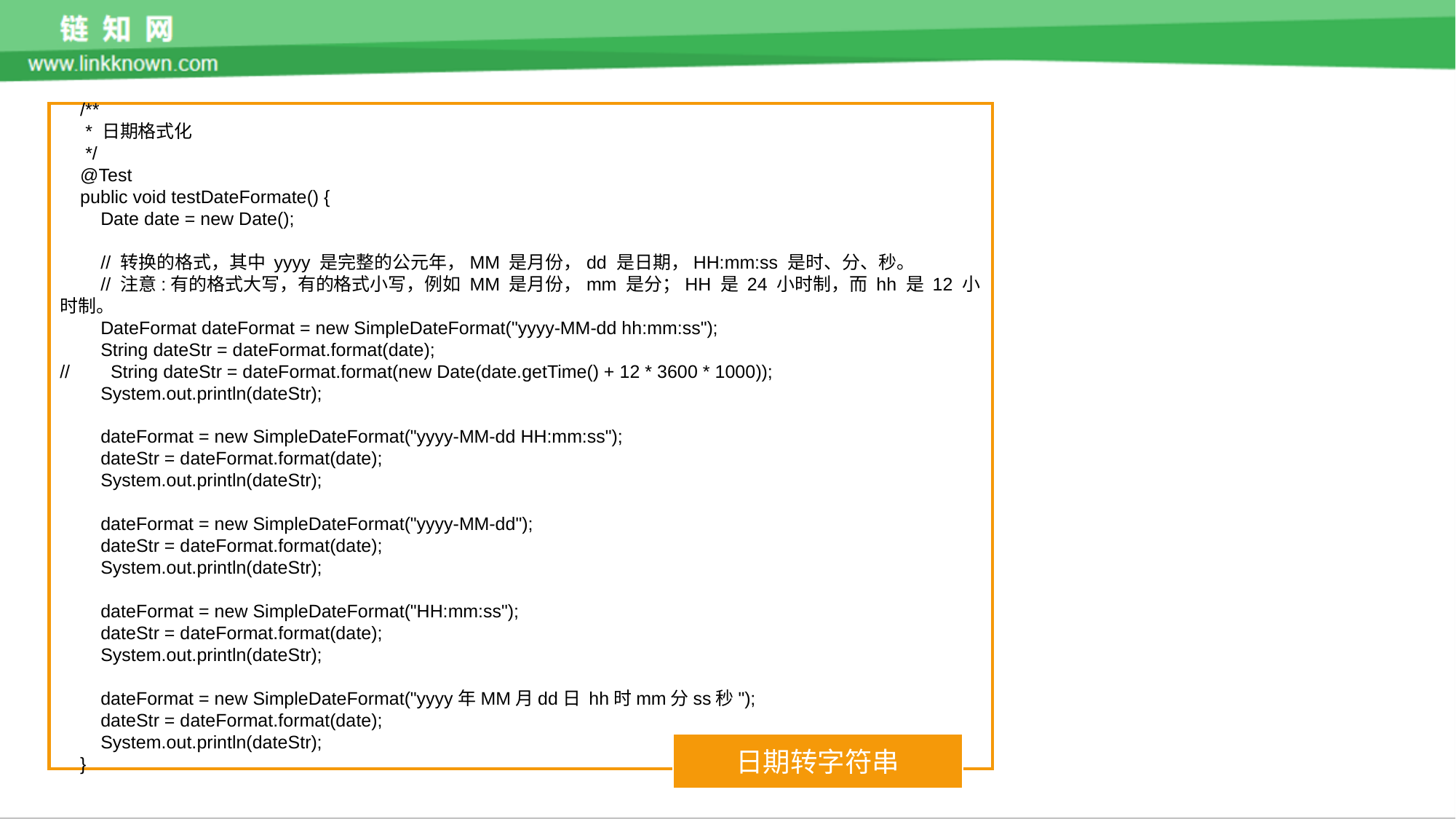

/**
     * 日期格式化
     */
    @Test
    public void testDateFormate() {
        Date date = new Date();

        // 转换的格式，其中 yyyy 是完整的公元年，MM 是月份，dd 是日期，HH:mm:ss 是时、分、秒。
        // 注意:有的格式大写，有的格式小写，例如 MM 是月份，mm 是分；HH 是 24 小时制，而 hh 是 12 小时制。
        DateFormat dateFormat = new SimpleDateFormat("yyyy-MM-dd hh:mm:ss");
        String dateStr = dateFormat.format(date);
//        String dateStr = dateFormat.format(new Date(date.getTime() + 12 * 3600 * 1000));
        System.out.println(dateStr);

        dateFormat = new SimpleDateFormat("yyyy-MM-dd HH:mm:ss");
        dateStr = dateFormat.format(date);
        System.out.println(dateStr);

        dateFormat = new SimpleDateFormat("yyyy-MM-dd");
        dateStr = dateFormat.format(date);
        System.out.println(dateStr);

        dateFormat = new SimpleDateFormat("HH:mm:ss");
        dateStr = dateFormat.format(date);
        System.out.println(dateStr);

        dateFormat = new SimpleDateFormat("yyyy年MM月dd日 hh时mm分ss秒");
        dateStr = dateFormat.format(date);
        System.out.println(dateStr);
    }
日期转字符串